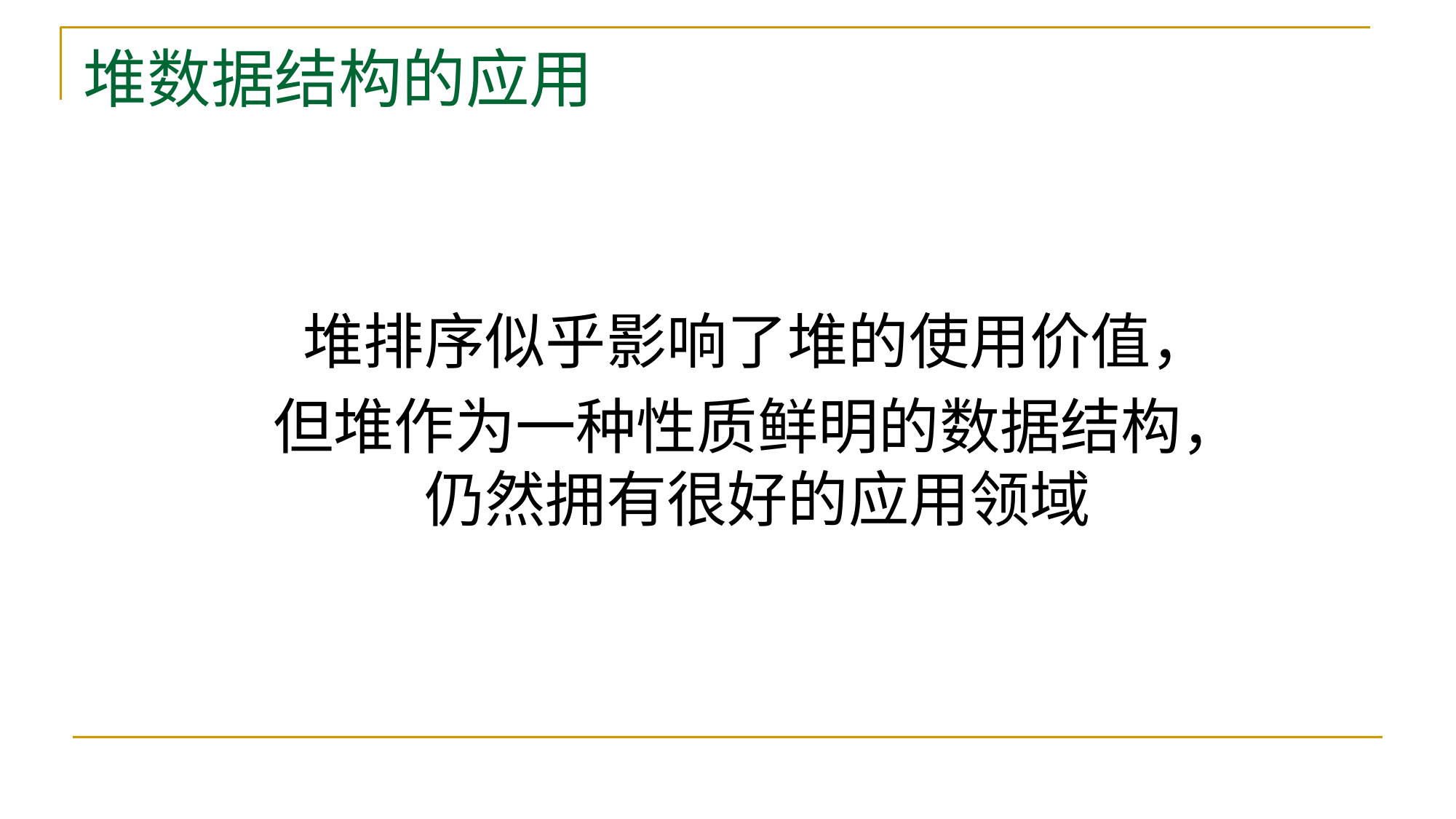

# 堆数据结构的应用
堆排序似乎影响了堆的使用价值，
但堆作为一种性质鲜明的数据结构，仍然拥有很好的应用领域